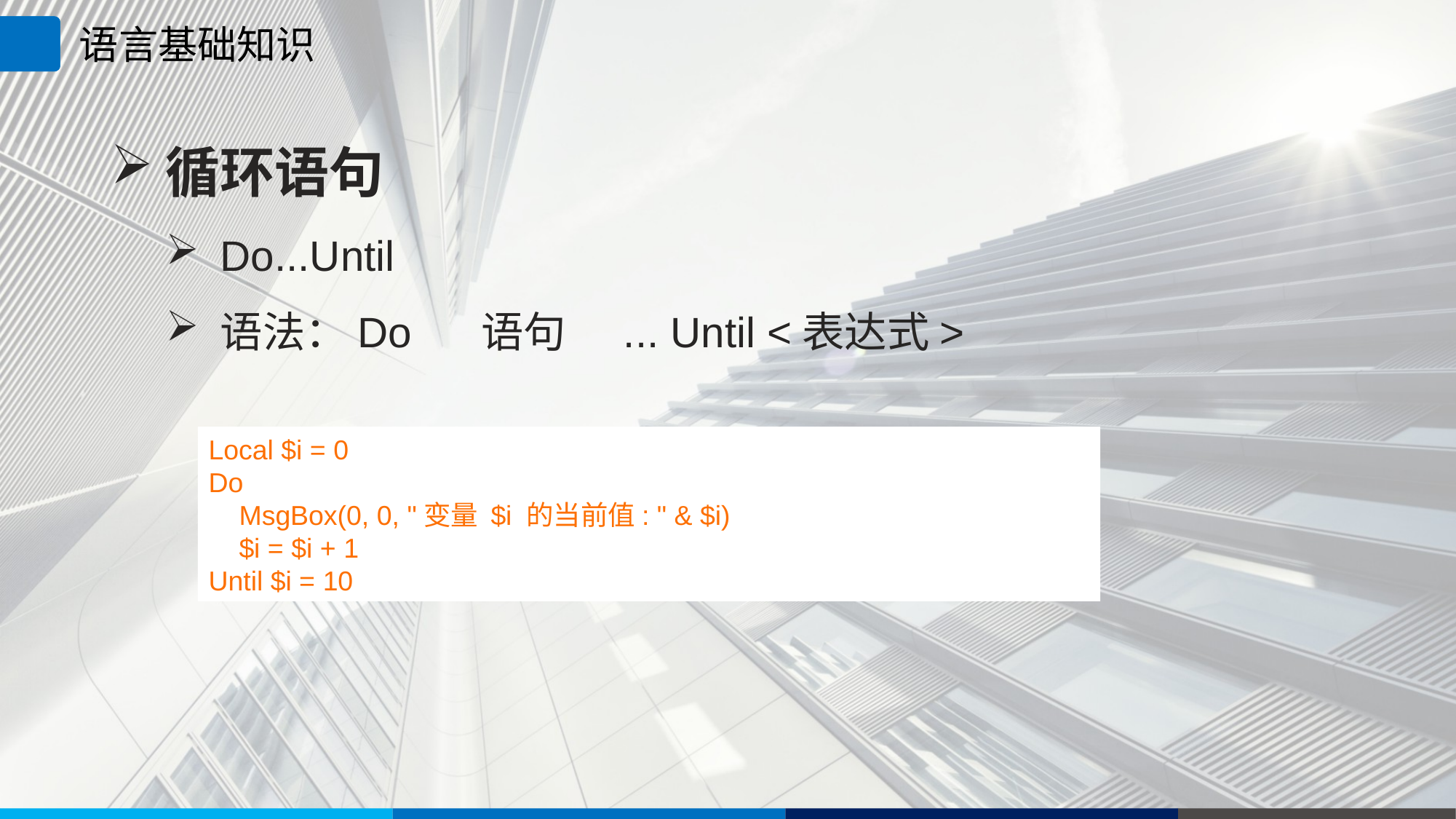

语言基础知识

循环语句
Do...Until
语法：Do     语句     ... Until <表达式>
Local $i = 0
Do
    MsgBox(0, 0, "变量 $i 的当前值: " & $i)
    $i = $i + 1
Until $i = 10